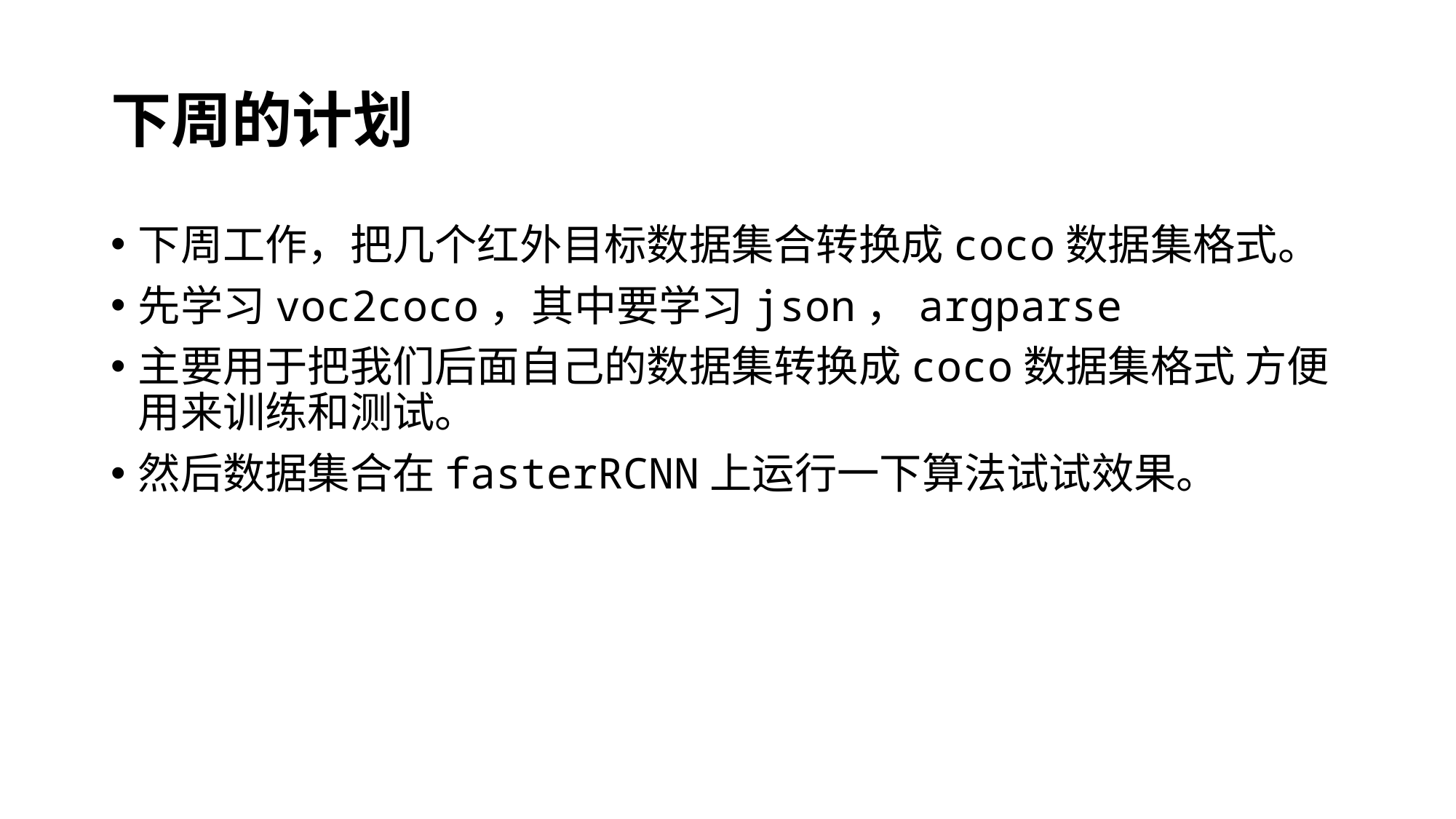

# 下周的计划
下周工作，把几个红外目标数据集合转换成coco数据集格式。
先学习voc2coco，其中要学习json，argparse
主要用于把我们后面自己的数据集转换成coco数据集格式 方便用来训练和测试。
然后数据集合在fasterRCNN上运行一下算法试试效果。